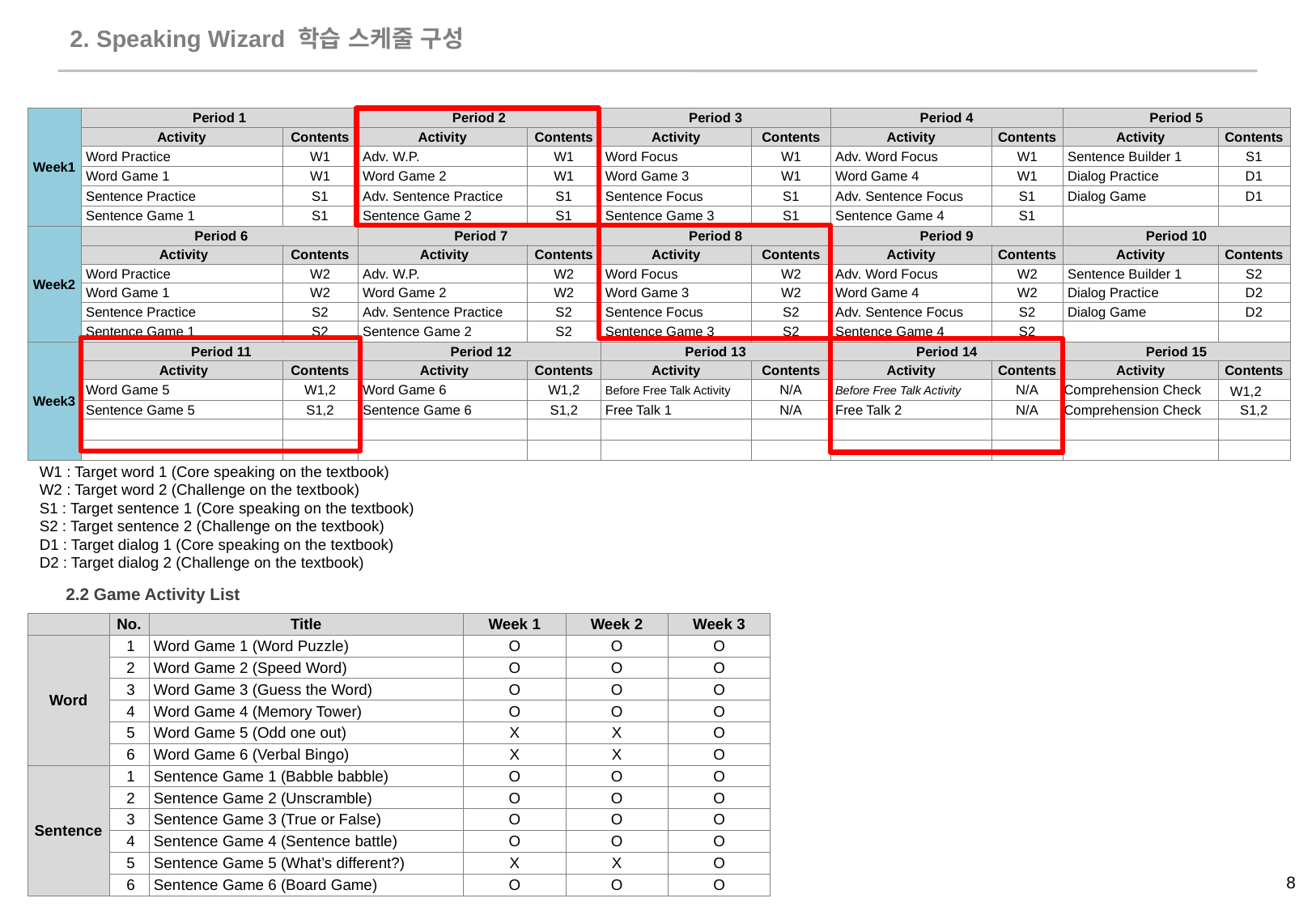

2. Speaking Wizard 학습 스케줄 구성
| Week1 | Period 1 |  | Period 2 |  | Period 3 |  | Period 4 |  | Period 5 |  |
| --- | --- | --- | --- | --- | --- | --- | --- | --- | --- | --- |
|  | Activity | Contents | Activity | Contents | Activity | Contents | Activity | Contents | Activity | Contents |
|  | Word Practice | W1 | Adv. W.P. | W1 | Word Focus | W1 | Adv. Word Focus | W1 | Sentence Builder 1 | S1 |
|  | Word Game 1 | W1 | Word Game 2 | W1 | Word Game 3 | W1 | Word Game 4 | W1 | Dialog Practice | D1 |
|  | Sentence Practice | S1 | Adv. Sentence Practice | S1 | Sentence Focus | S1 | Adv. Sentence Focus | S1 | Dialog Game | D1 |
|  | Sentence Game 1 | S1 | Sentence Game 2 | S1 | Sentence Game 3 | S1 | Sentence Game 4 | S1 |  |  |
| Week2 | Period 6 |  | Period 7 |  | Period 8 |  | Period 9 |  | Period 10 |  |
|  | Activity | Contents | Activity | Contents | Activity | Contents | Activity | Contents | Activity | Contents |
|  | Word Practice | W2 | Adv. W.P. | W2 | Word Focus | W2 | Adv. Word Focus | W2 | Sentence Builder 1 | S2 |
|  | Word Game 1 | W2 | Word Game 2 | W2 | Word Game 3 | W2 | Word Game 4 | W2 | Dialog Practice | D2 |
|  | Sentence Practice | S2 | Adv. Sentence Practice | S2 | Sentence Focus | S2 | Adv. Sentence Focus | S2 | Dialog Game | D2 |
|  | Sentence Game 1 | S2 | Sentence Game 2 | S2 | Sentence Game 3 | S2 | Sentence Game 4 | S2 |  |  |
| Week3 | Period 11 |  | Period 12 |  | Period 13 |  | Period 14 |  | Period 15 |  |
|  | Activity | Contents | Activity | Contents | Activity | Contents | Activity | Contents | Activity | Contents |
|  | Word Game 5 | W1,2 | Word Game 6 | W1,2 | Before Free Talk Activity | N/A | Before Free Talk Activity | N/A | Comprehension Check | W1,2 |
|  | Sentence Game 5 | S1,2 | Sentence Game 6 | S1,2 | Free Talk 1 | N/A | Free Talk 2 | N/A | Comprehension Check | S1,2 |
|  |  |  |  |  |  |  |  |  |  |  |
|  |  |  |  |  |  |  |  |  |  |  |

W1 : Target word 1 (Core speaking on the textbook)
W2 : Target word 2 (Challenge on the textbook)
S1 : Target sentence 1 (Core speaking on the textbook)
S2 : Target sentence 2 (Challenge on the textbook)
D1 : Target dialog 1 (Core speaking on the textbook)
D2 : Target dialog 2 (Challenge on the textbook)
2.2 Game Activity List
|  | No. | Title | Week 1 | Week 2 | Week 3 |
| --- | --- | --- | --- | --- | --- |
| Word | 1 | Word Game 1 (Word Puzzle) | O | O | O |
|  | 2 | Word Game 2 (Speed Word) | O | O | O |
|  | 3 | Word Game 3 (Guess the Word) | O | O | O |
|  | 4 | Word Game 4 (Memory Tower) | O | O | O |
|  | 5 | Word Game 5 (Odd one out) | X | X | O |
|  | 6 | Word Game 6 (Verbal Bingo) | X | X | O |
| Sentence | 1 | Sentence Game 1 (Babble babble) | O | O | O |
|  | 2 | Sentence Game 2 (Unscramble) | O | O | O |
|  | 3 | Sentence Game 3 (True or False) | O | O | O |
|  | 4 | Sentence Game 4 (Sentence battle) | O | O | O |
|  | 5 | Sentence Game 5 (What’s different?) | X | X | O |
|  | 6 | Sentence Game 6 (Board Game) | O | O | O |
8